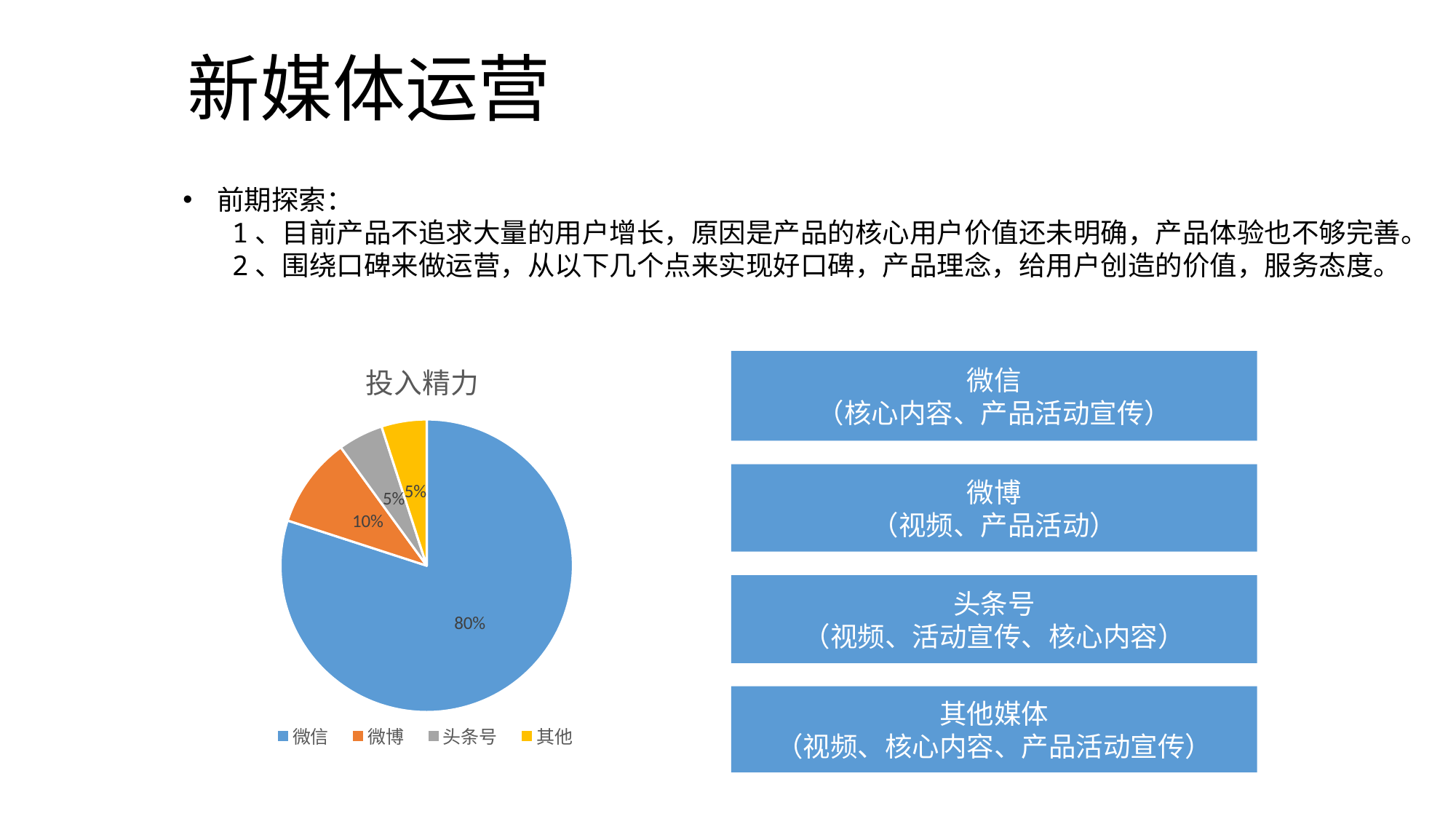

新媒体运营
前期探索：
   1、目前产品不追求大量的用户增长，原因是产品的核心用户价值还未明确，产品体验也不够完善。
   2、围绕口碑来做运营，从以下几个点来实现好口碑，产品理念，给用户创造的价值，服务态度。

### Chart: 投入精力

| Category | 占比 |
|---|---|
| 微信 | 80.0 |
| 微博 | 10.0 |
| 头条号 | 5.0 |
| 其他 | 5.0 |
微信
（核心内容、产品活动宣传）
微博
（视频、产品活动）
头条号
（视频、活动宣传、核心内容）
其他媒体
（视频、核心内容、产品活动宣传）